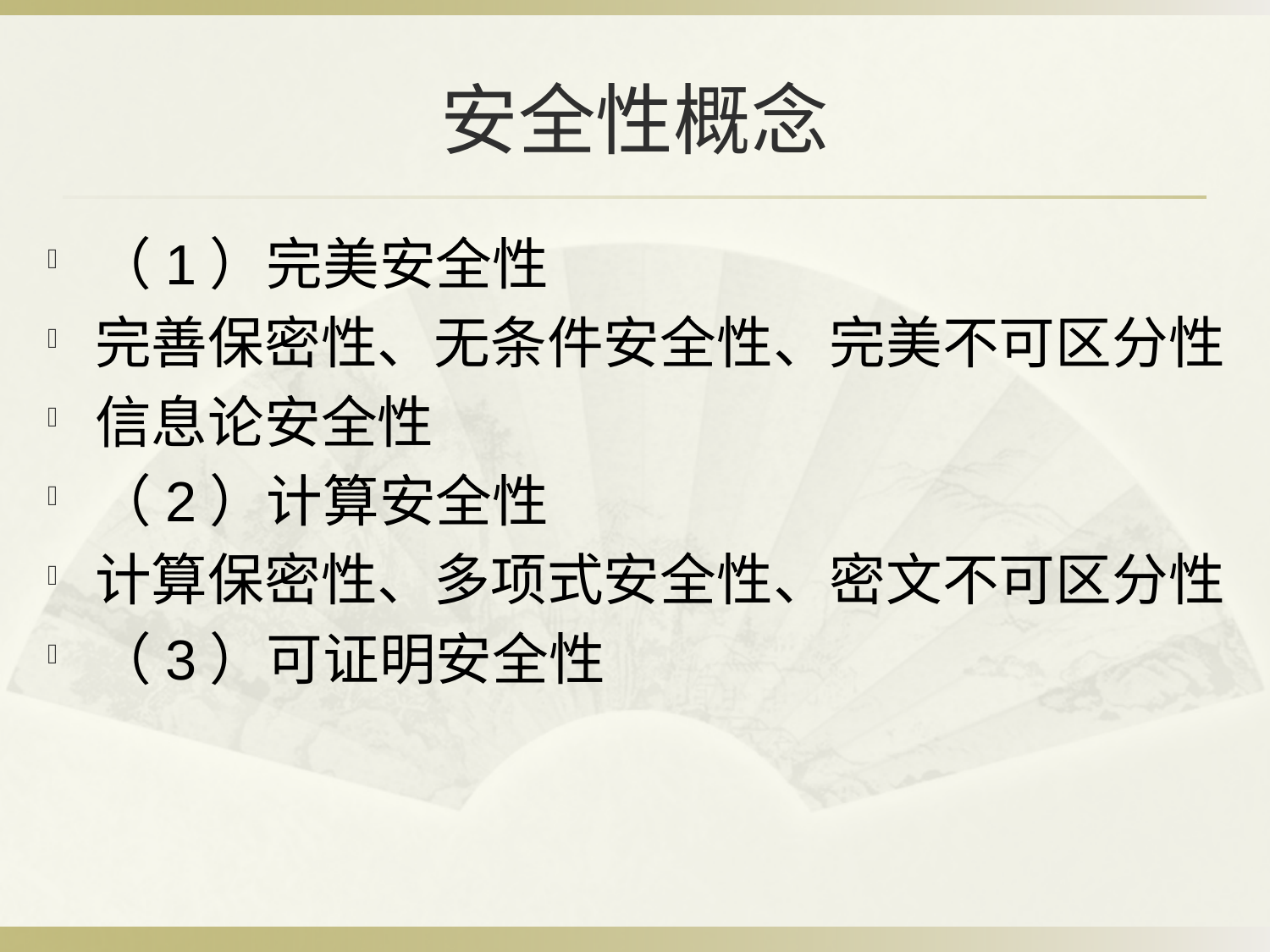

# 安全性概念
（1）完美安全性
完善保密性、无条件安全性、完美不可区分性
信息论安全性
（2）计算安全性
计算保密性、多项式安全性、密文不可区分性
（3）可证明安全性